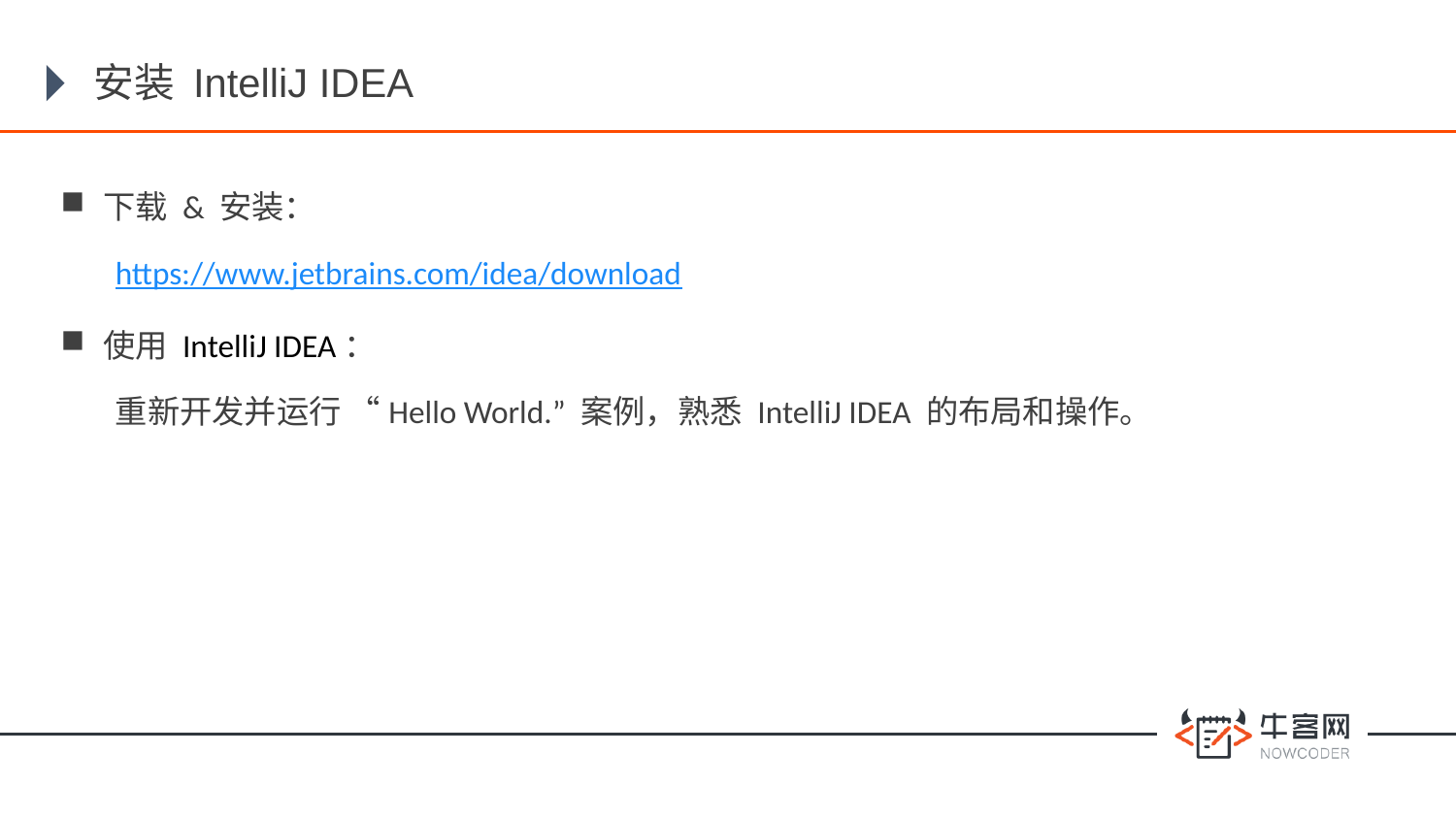

# 安装 IntelliJ IDEA
 下载 & 安装：
https://www.jetbrains.com/idea/download
 使用 IntelliJ IDEA：
重新开发并运行 “Hello World.” 案例，熟悉 IntelliJ IDEA 的布局和操作。